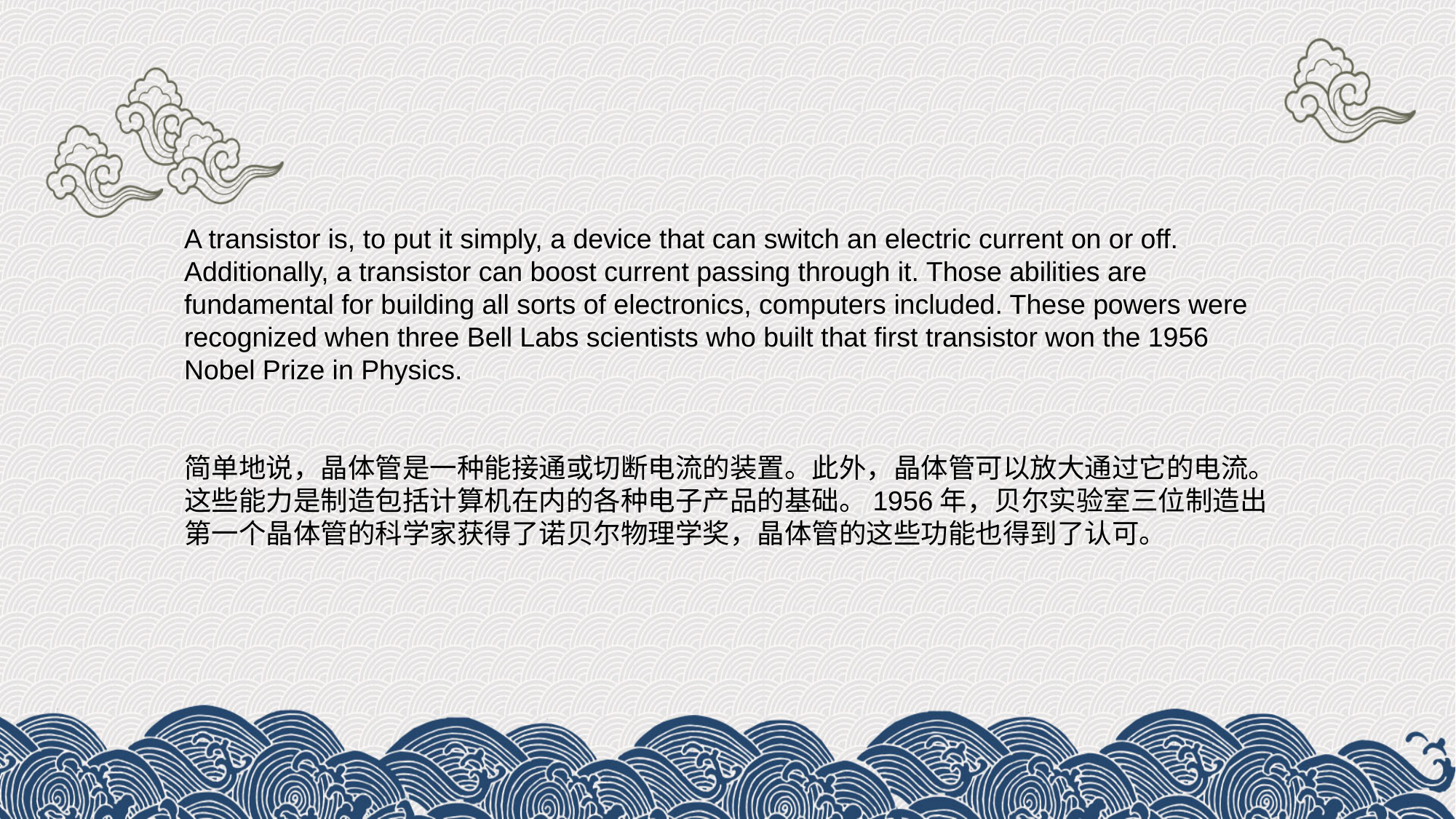

A transistor is, to put it simply, a device that can switch an electric current on or off. Additionally, a transistor can boost current passing through it. Those abilities are fundamental for building all sorts of electronics, computers included. These powers were recognized when three Bell Labs scientists who built that first transistor won the 1956 Nobel Prize in Physics.

简单地说，晶体管是一种能接通或切断电流的装置。此外，晶体管可以放大通过它的电流。这些能力是制造包括计算机在内的各种电子产品的基础。1956年，贝尔实验室三位制造出第一个晶体管的科学家获得了诺贝尔物理学奖，晶体管的这些功能也得到了认可。